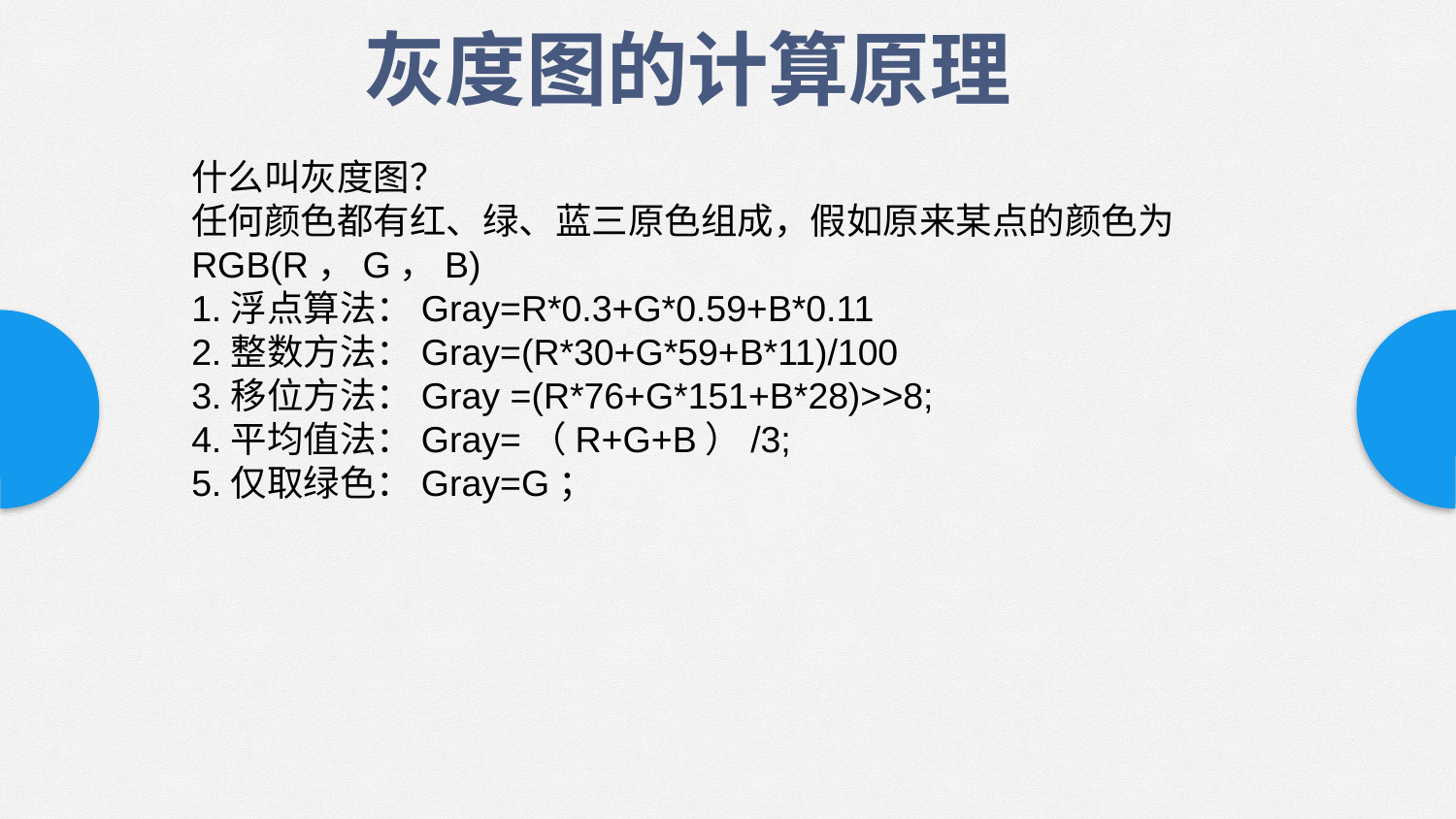

灰度图的计算原理
什么叫灰度图？
任何颜色都有红、绿、蓝三原色组成，假如原来某点的颜色为RGB(R，G，B)
1.浮点算法：Gray=R*0.3+G*0.59+B*0.11
2.整数方法：Gray=(R*30+G*59+B*11)/100
3.移位方法：Gray =(R*76+G*151+B*28)>>8;
4.平均值法：Gray=（R+G+B）/3;
5.仅取绿色：Gray=G；